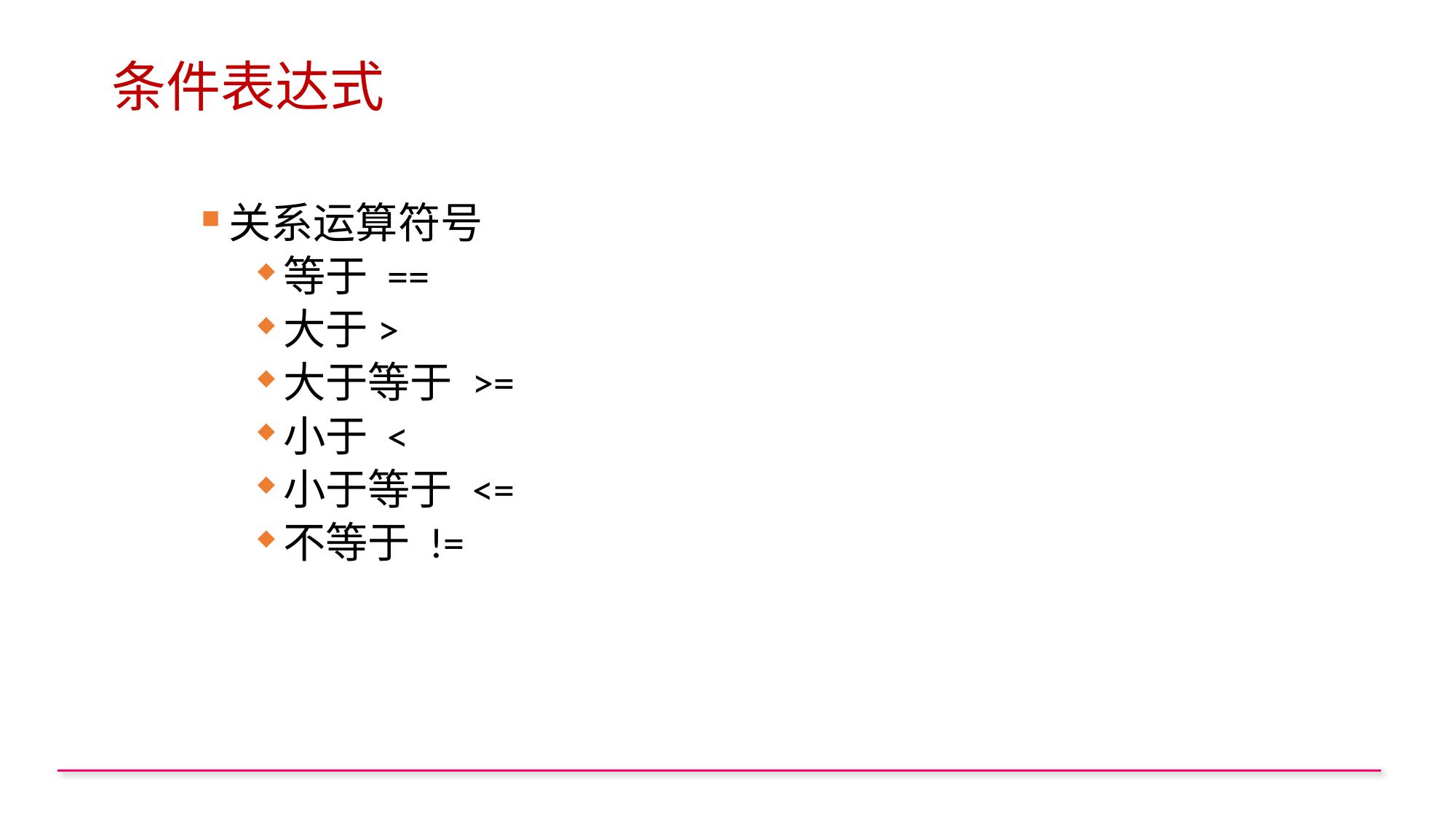

# 条件表达式
关系运算符号
等于 ==
大于>
大于等于 >=
小于 <
小于等于 <=
不等于 !=